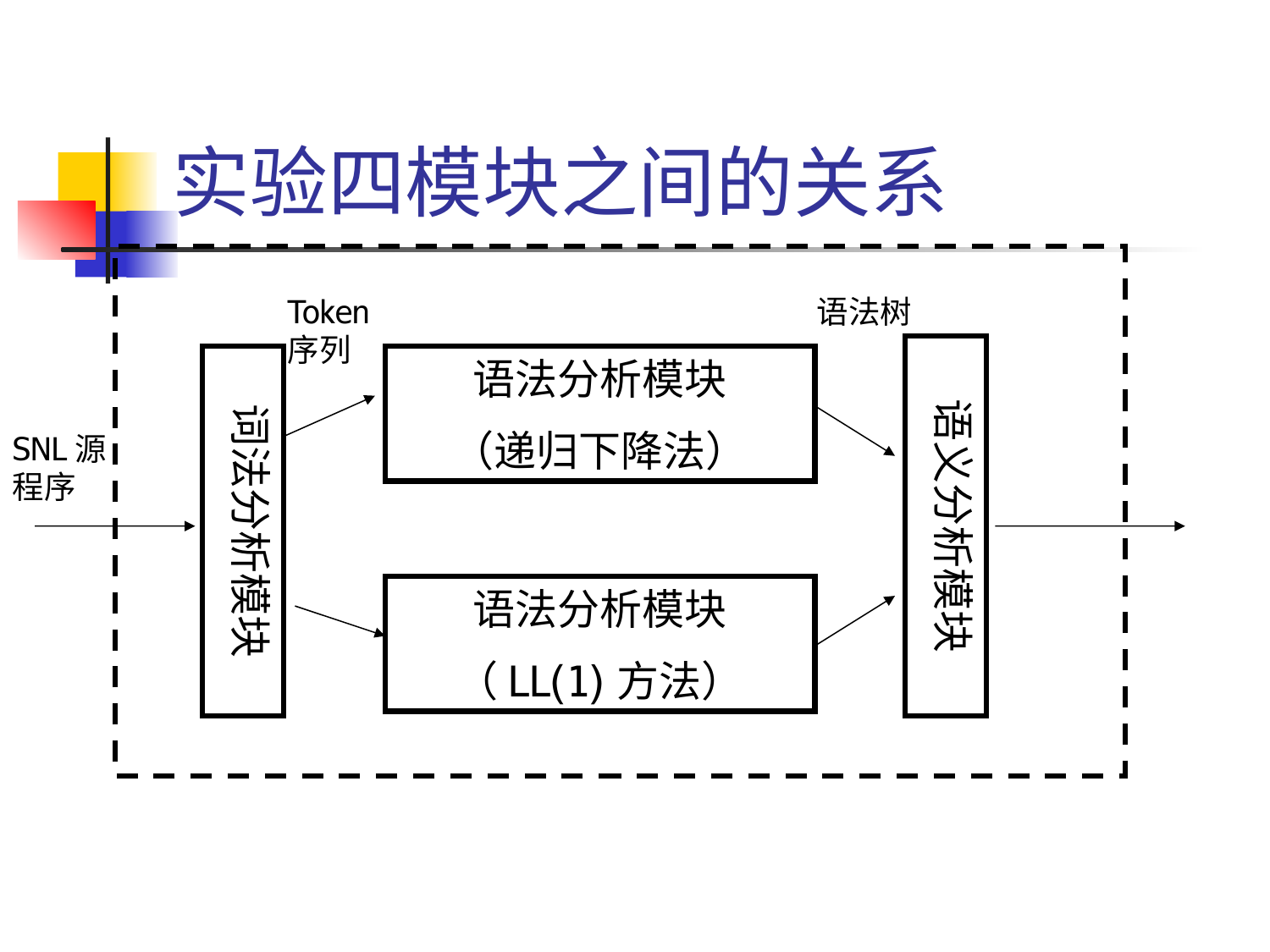

# 实验四模块之间的关系

Token序列
语法树
语义分析模块
词法分析模块
语法分析模块
（递归下降法）

SNL源程序

语法分析模块
（LL(1)方法）